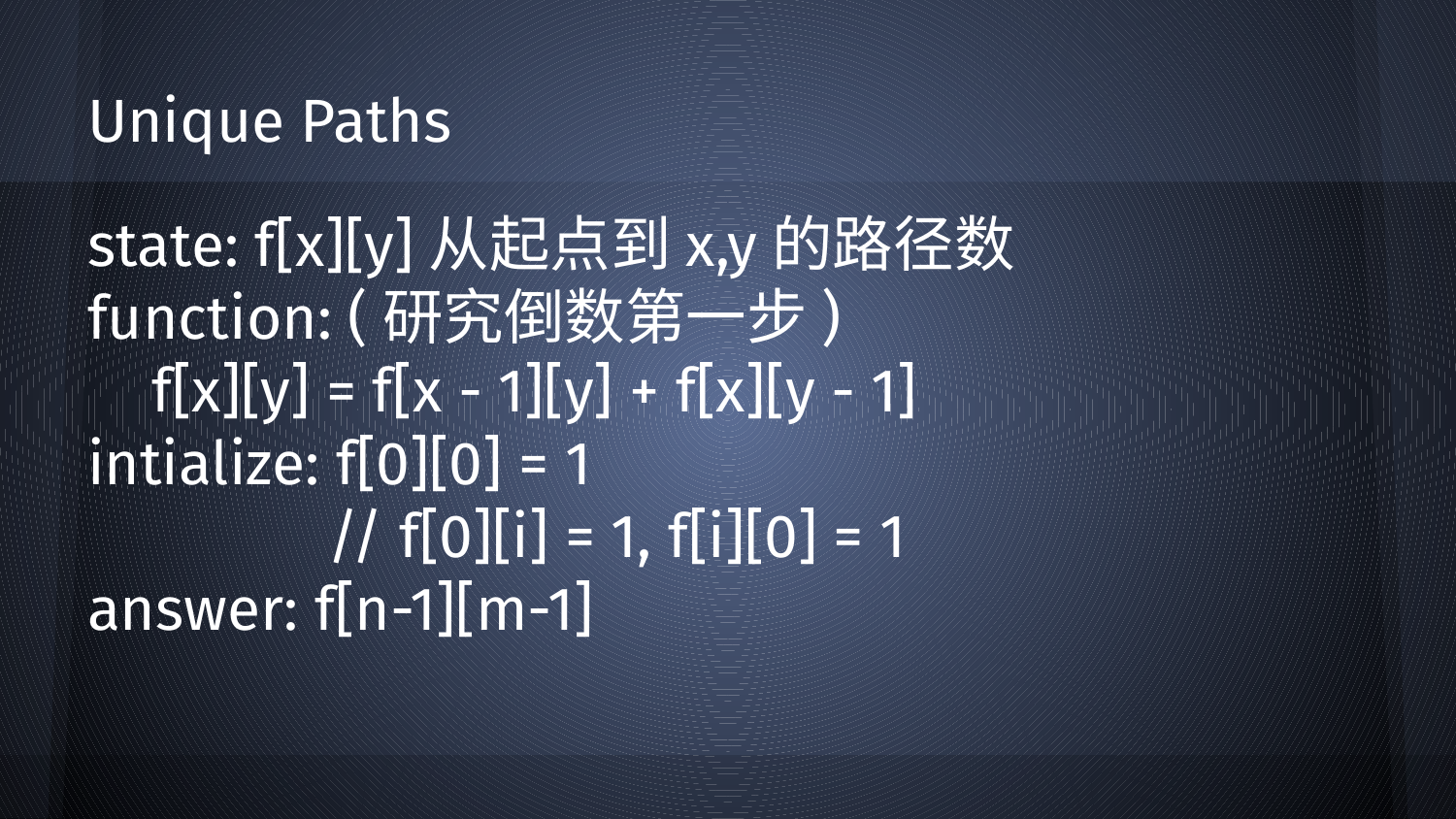

# Unique Paths
state: f[x][y]从起点到x,y的路径数
function: (研究倒数第一步)
    f[x][y] = f[x - 1][y] + f[x][y - 1]
intialize: f[0][0] = 1
               // f[0][i] = 1, f[i][0] = 1
answer: f[n-1][m-1]